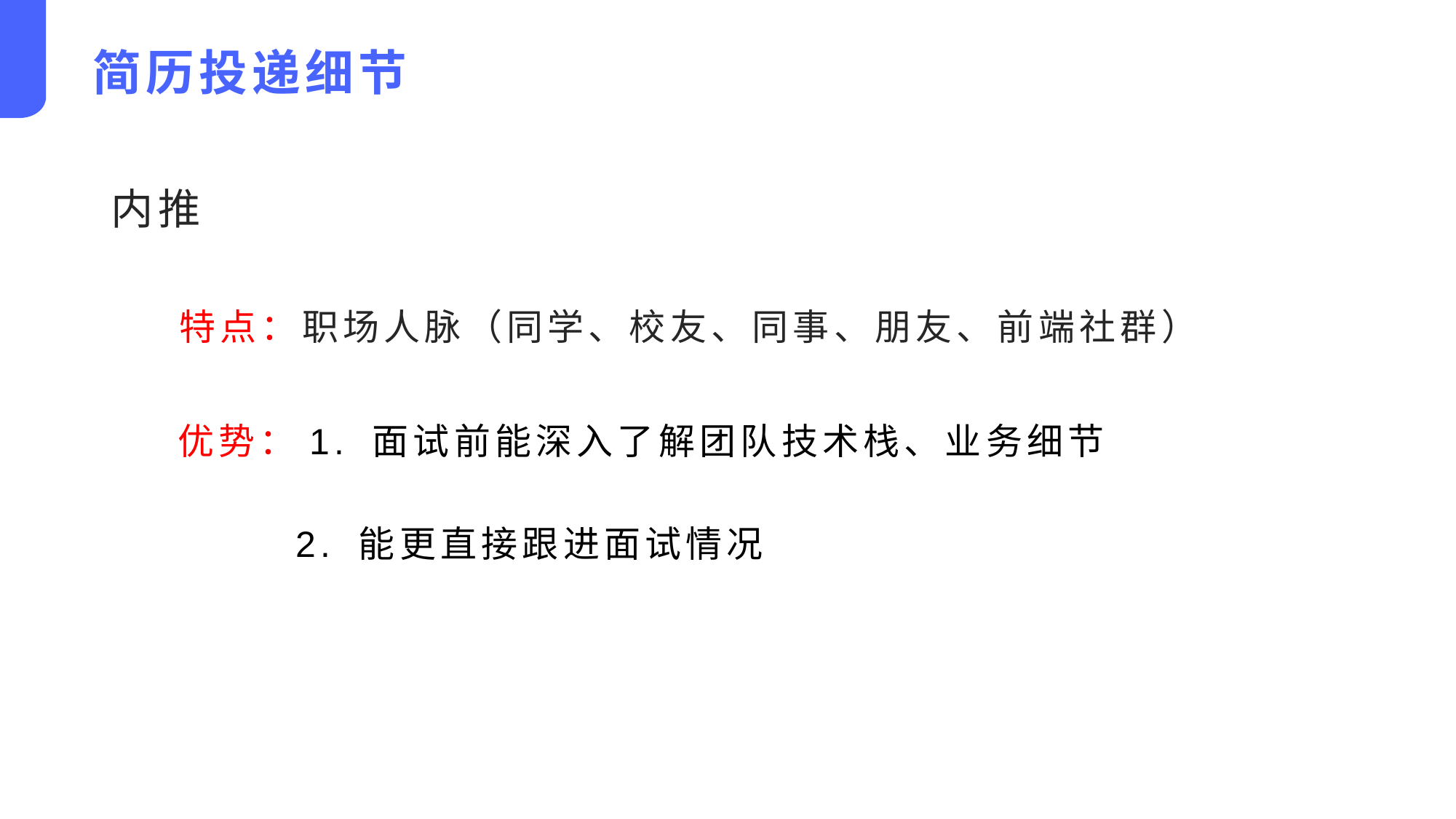

简历投递细节
内推
特点：职场人脉（同学、校友、同事、朋友、前端社群）
优势：1. 面试前能深入了解团队技术栈、业务细节
2. 能更直接跟进面试情况